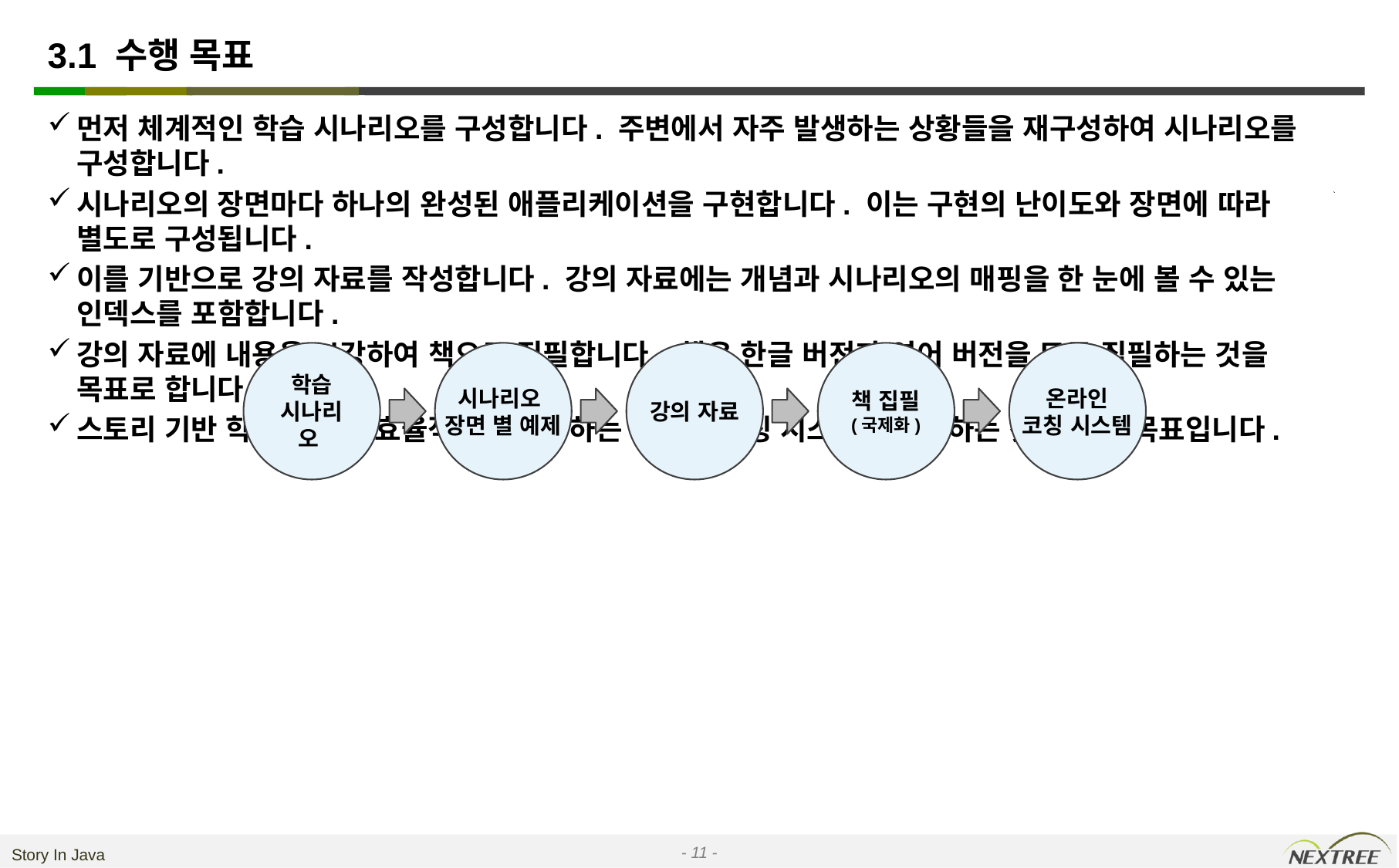

# 3.1 수행 목표
먼저 체계적인 학습 시나리오를 구성합니다. 주변에서 자주 발생하는 상황들을 재구성하여 시나리오를 구성합니다.
시나리오의 장면마다 하나의 완성된 애플리케이션을 구현합니다. 이는 구현의 난이도와 장면에 따라 별도로 구성됩니다.
이를 기반으로 강의 자료를 작성합니다. 강의 자료에는 개념과 시나리오의 매핑을 한 눈에 볼 수 있는 인덱스를 포함합니다.
강의 자료에 내용을 보강하여 책으로 집필합니다. 책은 한글 버전과 영어 버전을 모두 집필하는 것을 목표로 합니다.
스토리 기반 학습을 더욱 효율적으로 리딩하는 온라인 코칭 시스템을 제공하는 것이 최종 목표입니다.
학습
시나리오
시나리오
장면 별 예제
강의 자료
책 집필
(국제화)
온라인
코칭 시스템